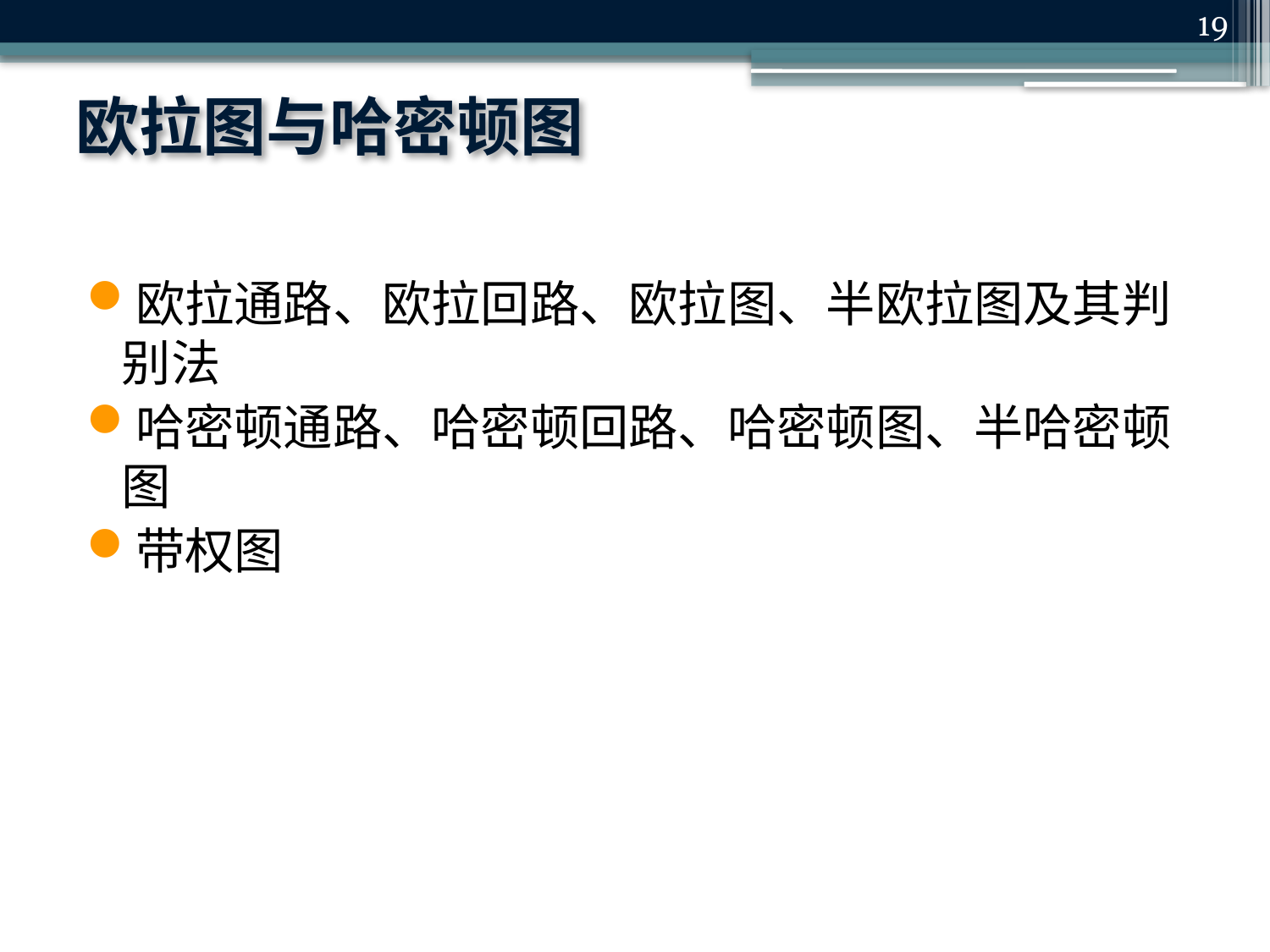

19
# 欧拉图与哈密顿图
欧拉通路、欧拉回路、欧拉图、半欧拉图及其判别法
哈密顿通路、哈密顿回路、哈密顿图、半哈密顿图
带权图